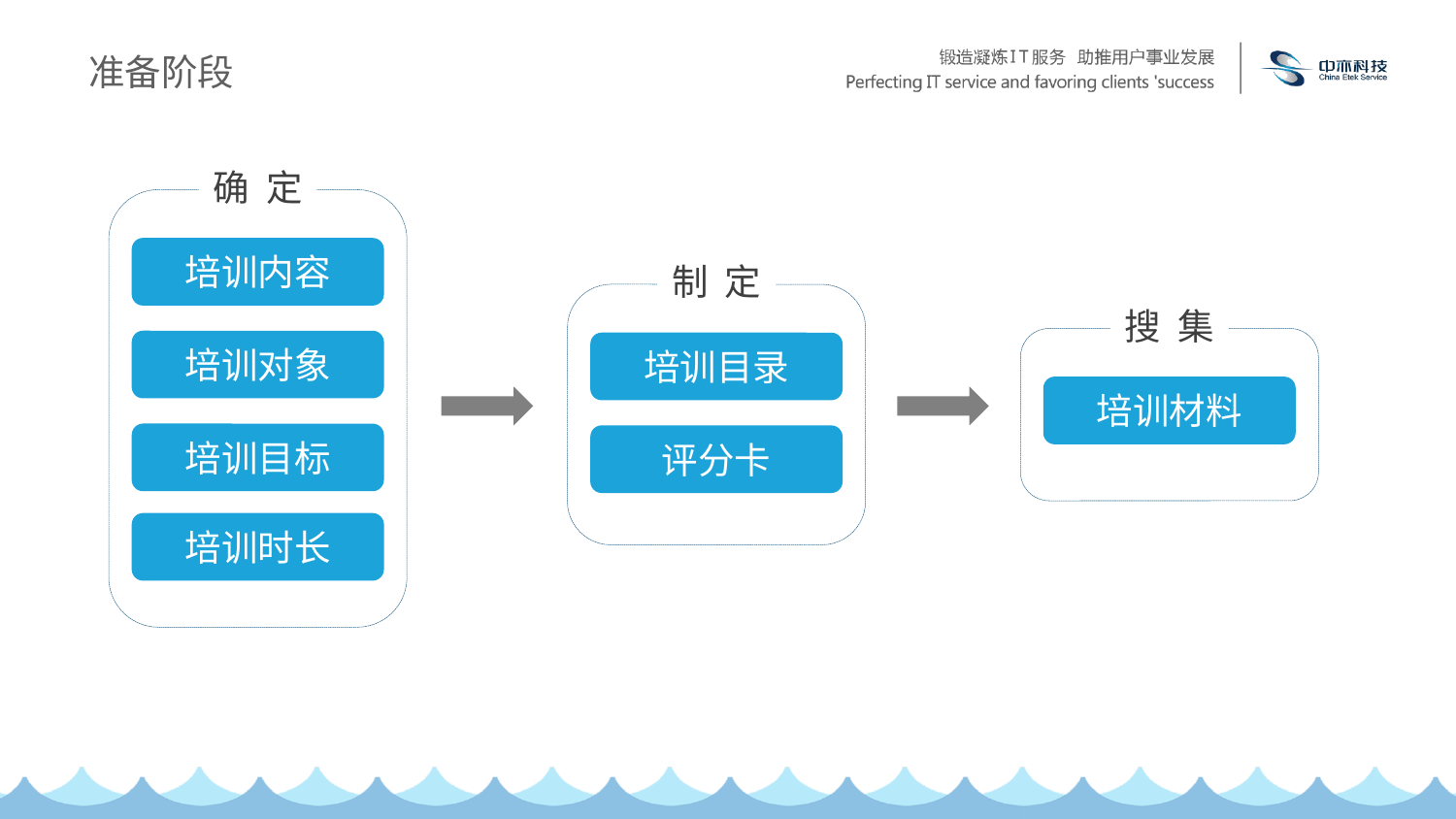

# 准备阶段
确  定

培训内容
培训对象
培训目标
培训时长
制  定

培训目录
评分卡
搜  集

培训材料